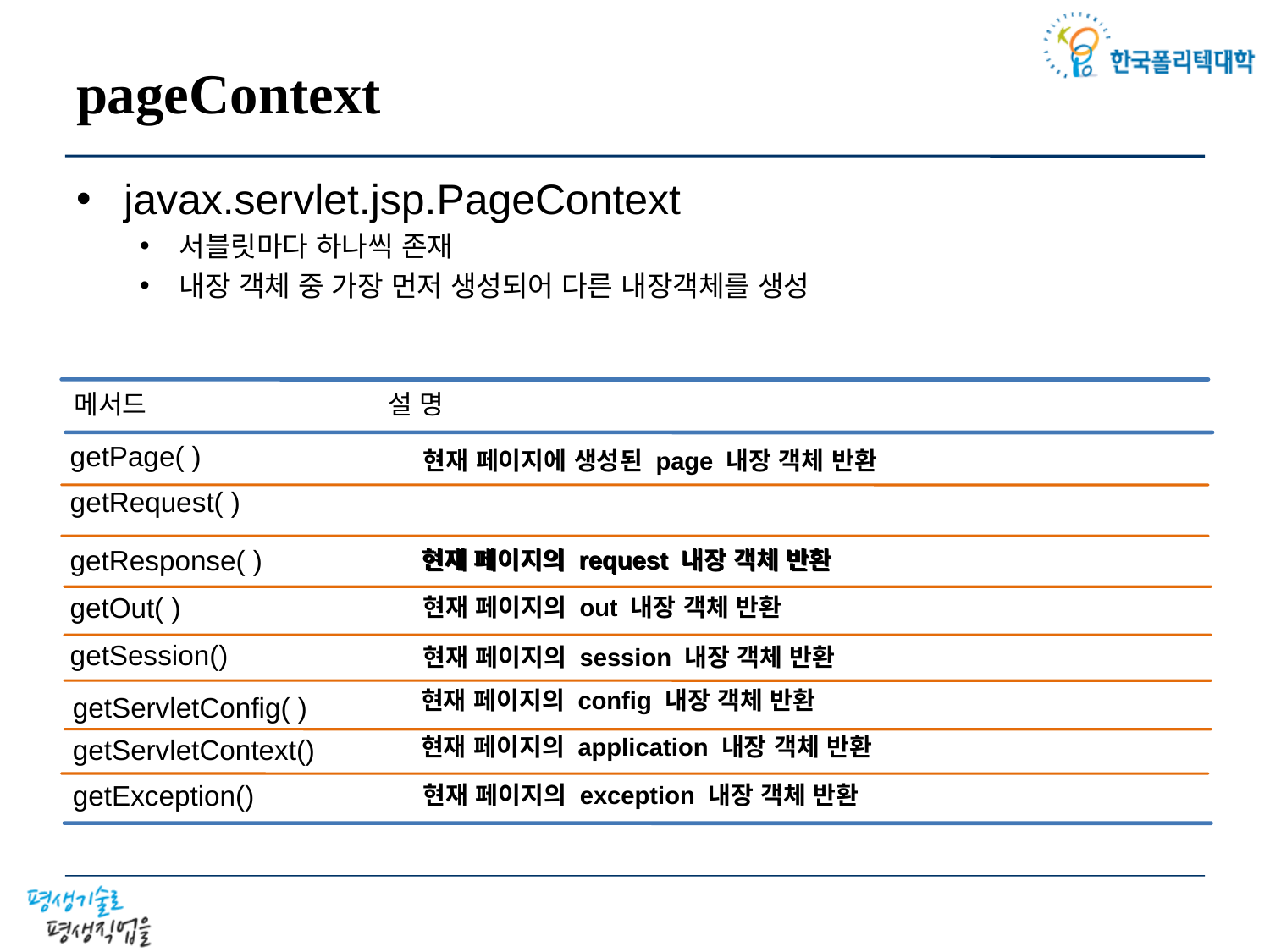

# pageContext
javax.servlet.jsp.PageContext
서블릿마다 하나씩 존재
내장 객체 중 가장 먼저 생성되어 다른 내장객체를 생성

메서드
설 명

getPage( )
현재 페이지에 생성된 page 내장 객체 반환

getRequest( )

현재 페이지의 request 내장 객체 반환
getResponse( )

현재 페이지의 request 내장 객체 반환
getOut( )

현재 페이지의 out 내장 객체 반환
getSession()
현재 페이지의 session 내장 객체 반환

현재 페이지의 config 내장 객체 반환
getServletConfig( )

현재 페이지의 application 내장 객체 반환
getServletContext()

현재 페이지의 exception 내장 객체 반환
getException()